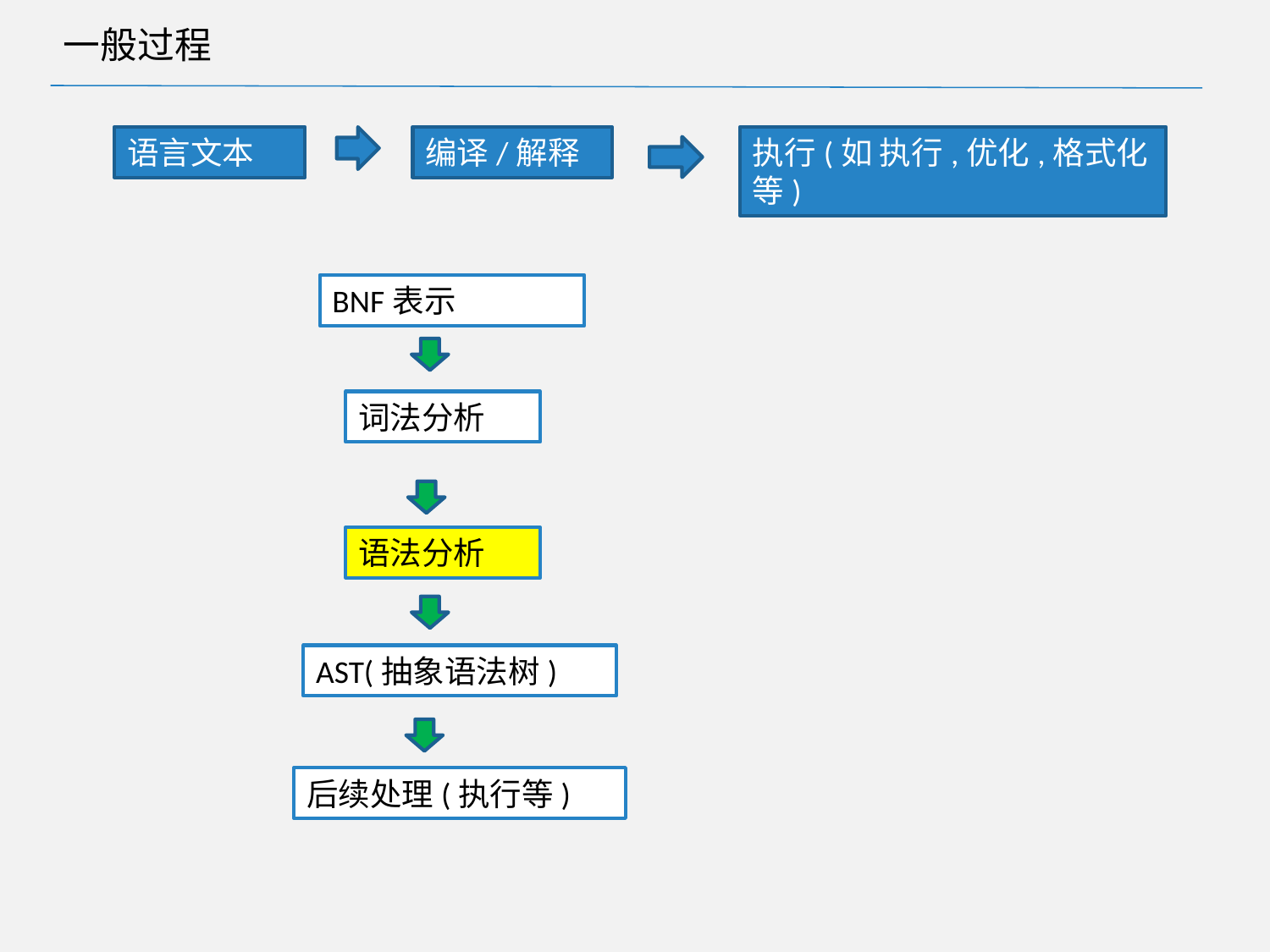

# 一般过程
语言文本

编译/解释
执行(如 执行,优化,格式化等)

BNF表示

词法分析

语法分析

AST(抽象语法树)

后续处理(执行等)